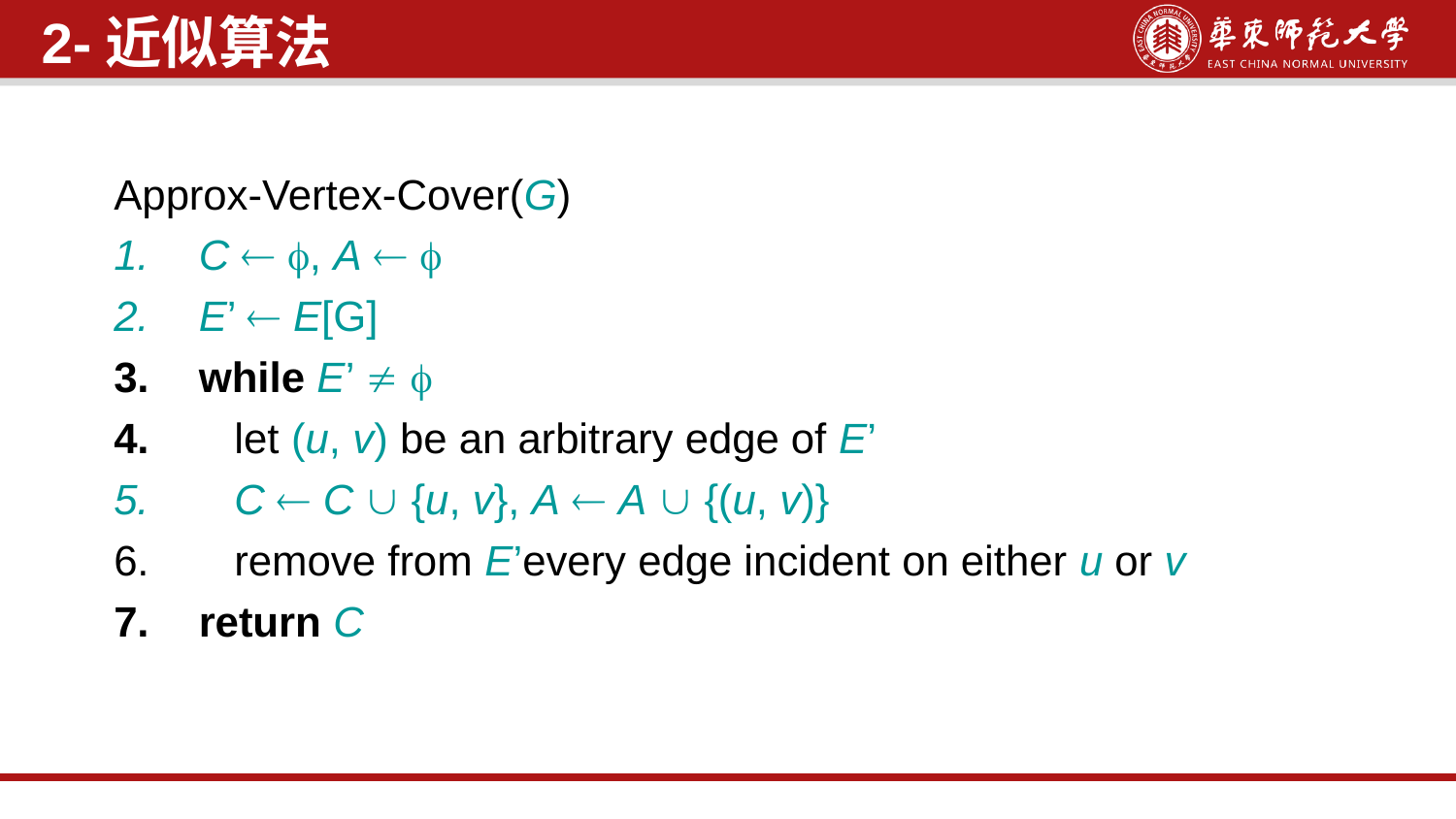

2-近似算法
Approx-Vertex-Cover(G)
C ← φ, A ← φ
E’ ← E[G]
while E’ ≠ φ
   let (u, v) be an arbitrary edge of E’
   C ← C ∪ {u, v}, A ← A ∪ {(u, v)}
   remove from E’every edge incident on either u or v
return C